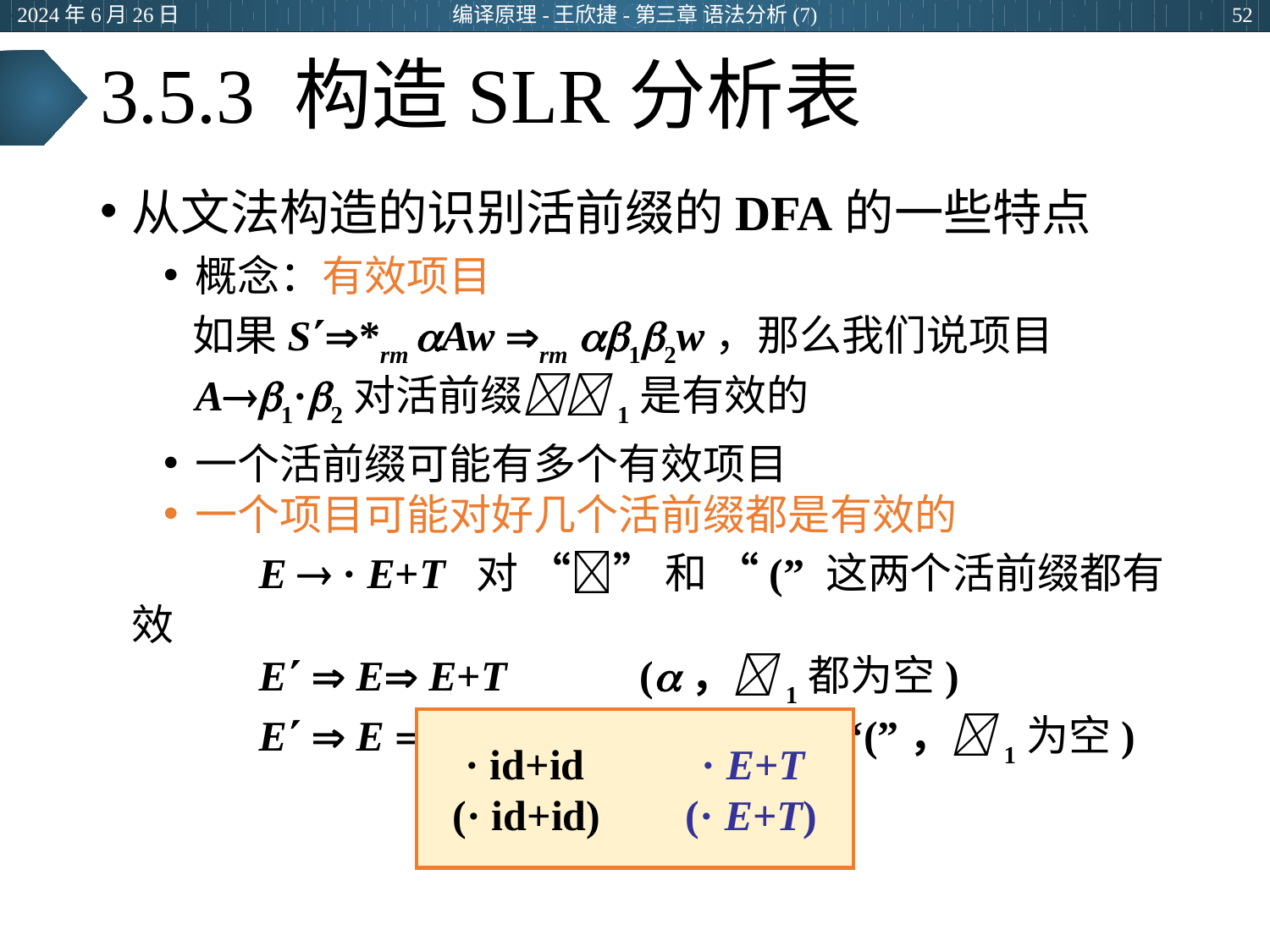

2024年6月26日
编译原理-王欣捷-第三章 语法分析(7)
52
# 3.5.3 构造SLR分析表
从文法构造的识别活前缀的DFA的一些特点
概念：有效项目
  如果S′⇒*rm αAw ⇒rm αβ1β2w，那么我们说项目A→β1·β2对活前缀αβ1是有效的
一个活前缀可能有多个有效项目
一个项目可能对好几个活前缀都是有效的
	 	E → · E+T  对 “ε” 和 “(” 这两个活前缀都有效
		E′ ⇒ E⇒ E+T		(α，β1都为空)
		E′ ⇒ E ⇒* (E) ⇒ (E+T)	(α =“(”，β1为空)

· id+id           · E+T
(· id+id)        (· E+T)